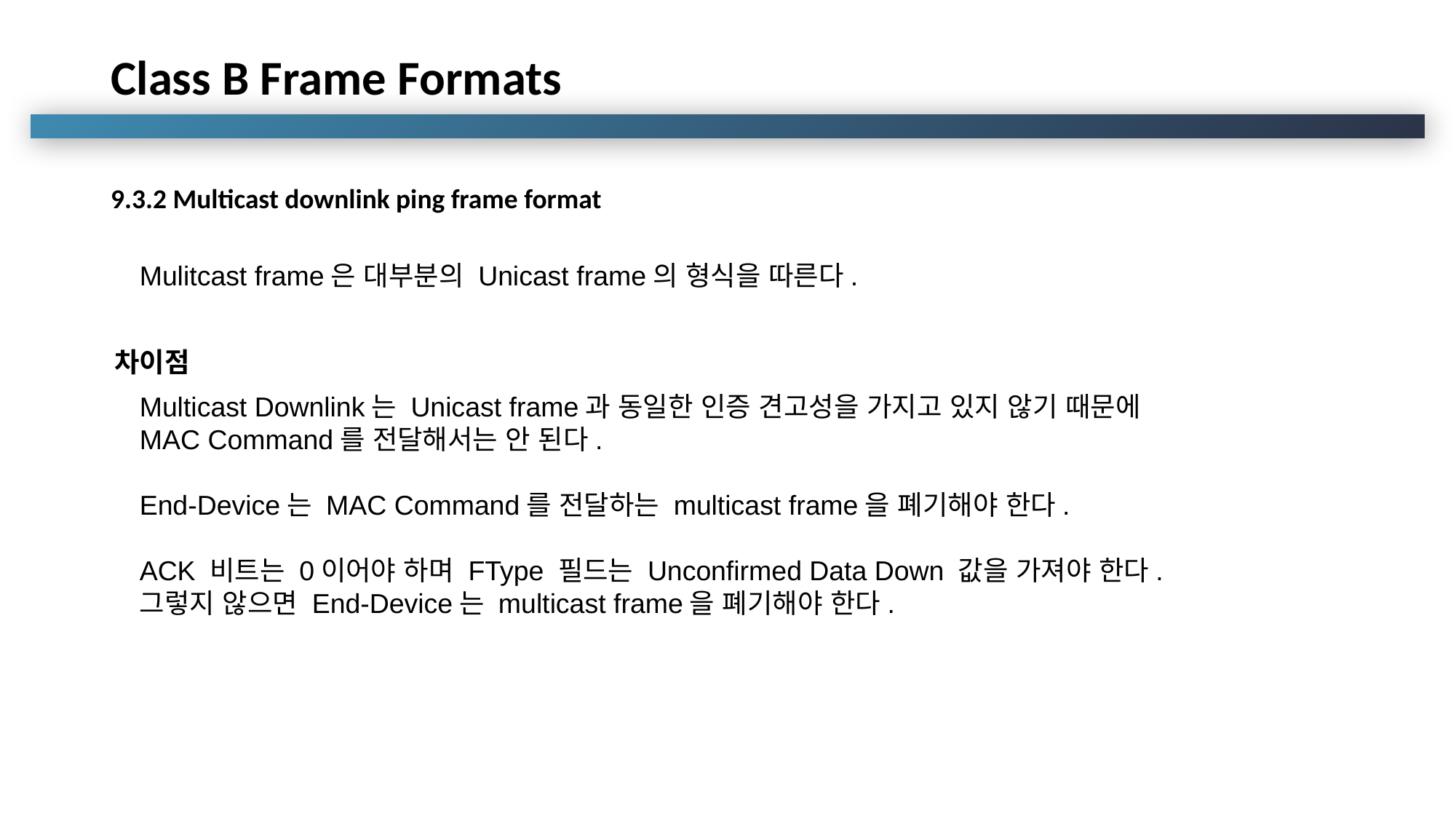

# Class B Frame Formats

9.3.2 Multicast downlink ping frame format
Mulitcast frame은 대부분의 Unicast frame의 형식을 따른다.

Multicast Downlink는 Unicast frame과 동일한 인증 견고성을 가지고 있지 않기 때문에
MAC Command를 전달해서는 안 된다.

End-Device는 MAC Command를 전달하는 multicast frame을 폐기해야 한다.
ACK 비트는 0이어야 하며 FType 필드는 Unconfirmed Data Down 값을 가져야 한다.
그렇지 않으면 End-Device는 multicast frame을 폐기해야 한다.
차이점